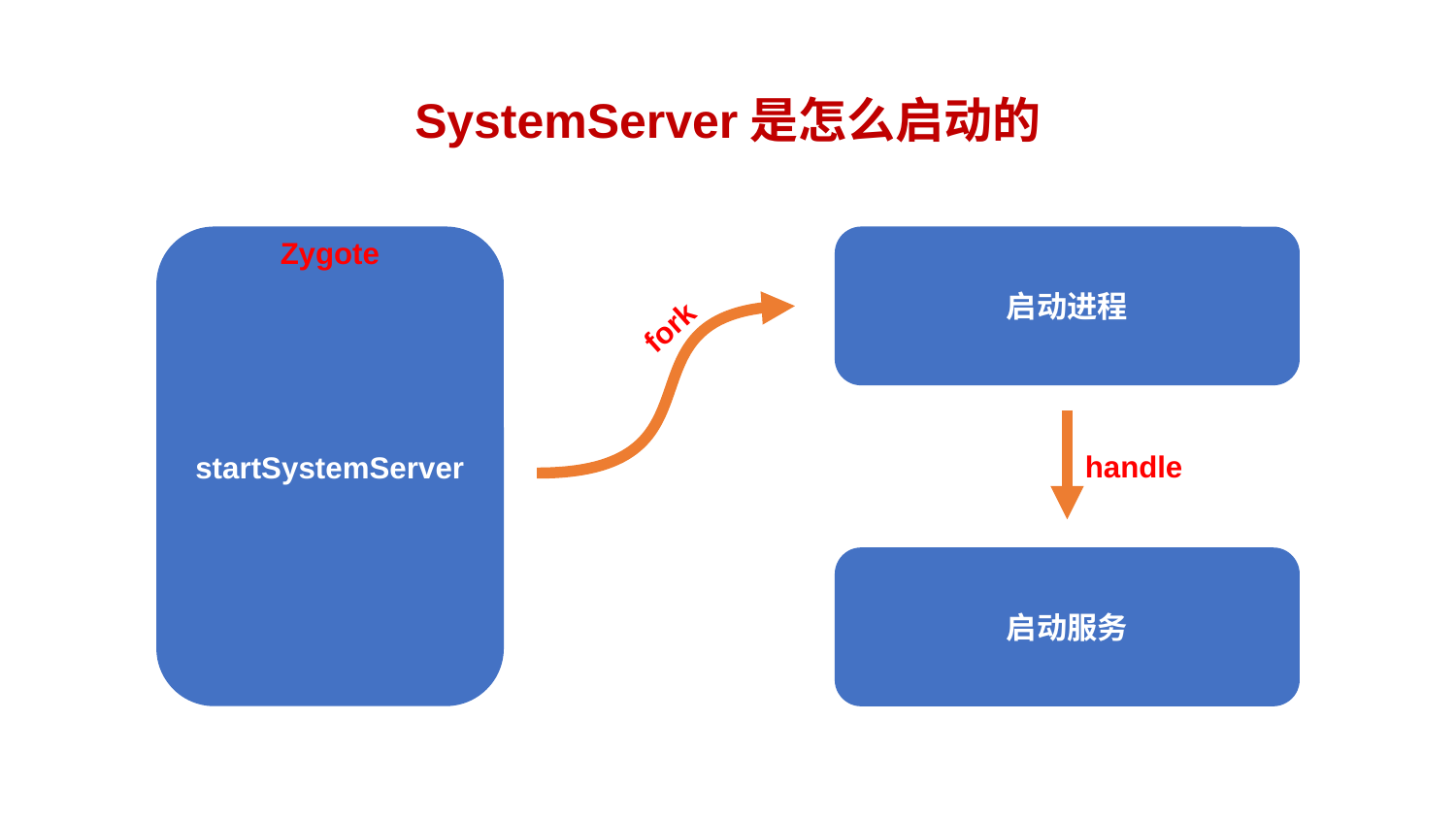

# SystemServer是怎么启动的
startSystemServer
Zygote
启动进程
fork
handle
启动服务